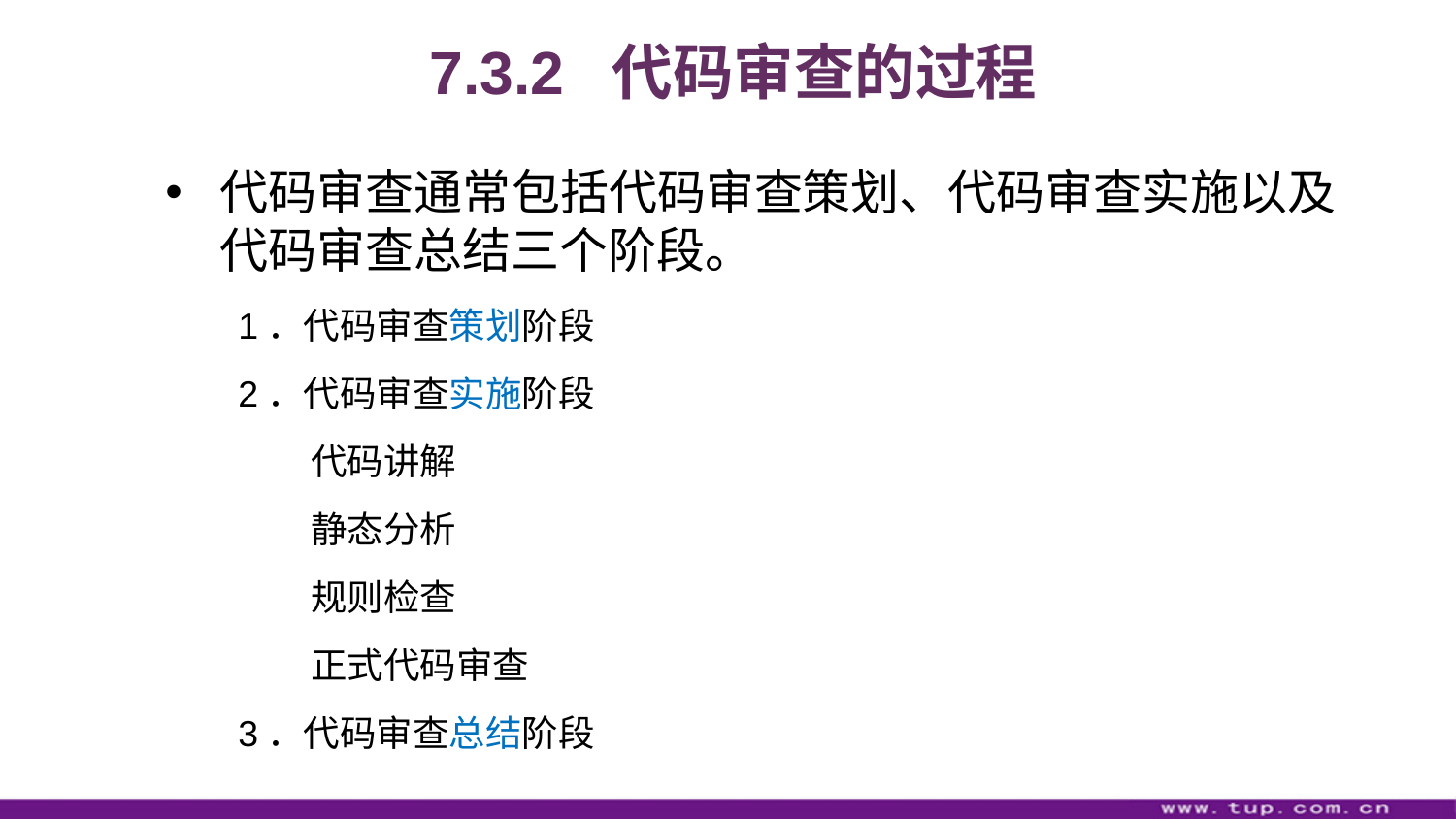

7.3.2  代码审查的过程
代码审查通常包括代码审查策划、代码审查实施以及代码审查总结三个阶段。
1．代码审查策划阶段
2．代码审查实施阶段
代码讲解
静态分析
规则检查
正式代码审查
3．代码审查总结阶段